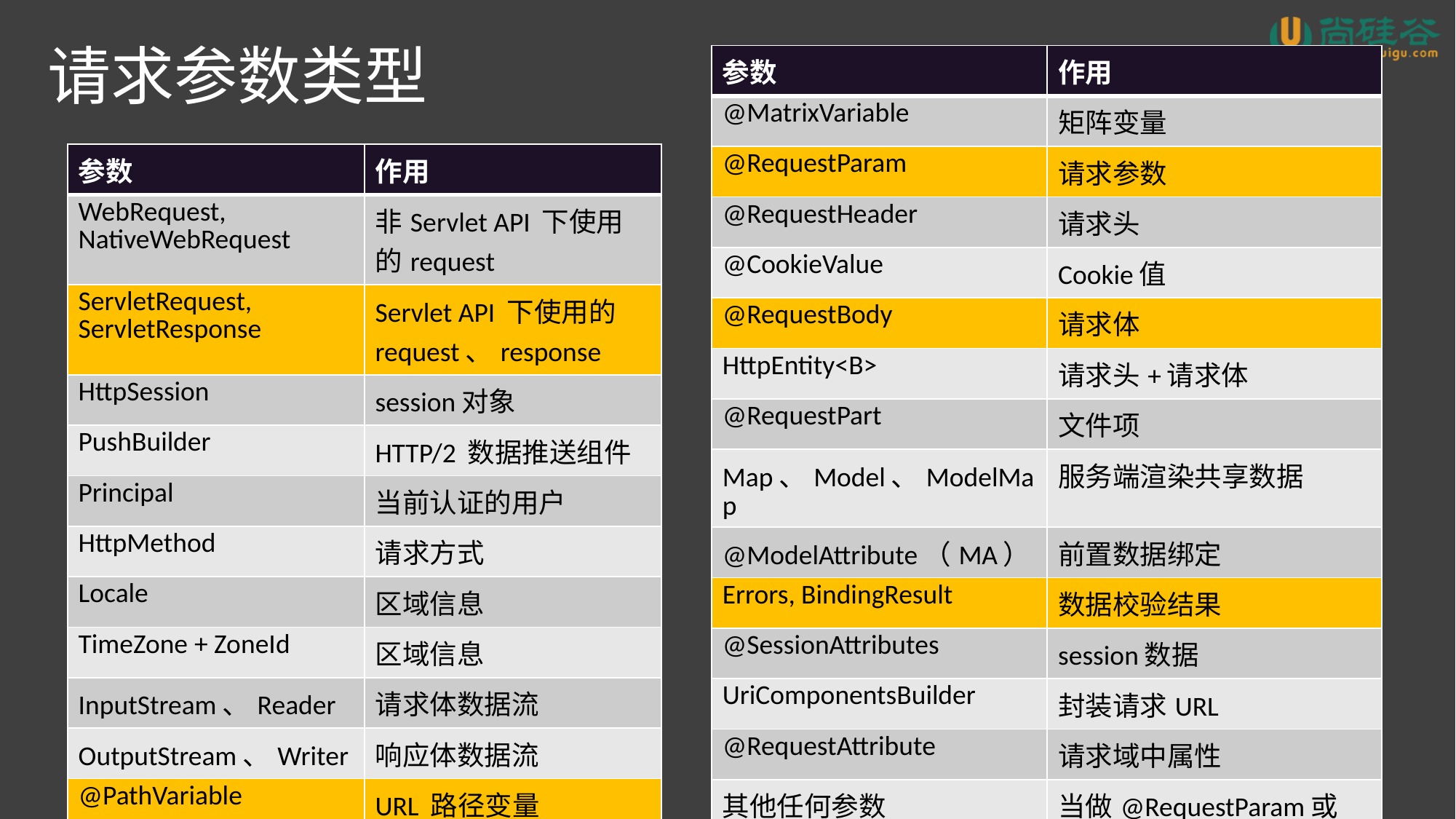

# 请求参数类型
| 参数 | 作用 |
| --- | --- |
| @MatrixVariable | 矩阵变量 |
| @RequestParam | 请求参数 |
| @RequestHeader | 请求头 |
| @CookieValue | Cookie值 |
| @RequestBody | 请求体 |
| HttpEntity<B> | 请求头+请求体 |
| @RequestPart | 文件项 |
| Map、Model、ModelMap | 服务端渲染共享数据 |
| @ModelAttribute（MA） | 前置数据绑定 |
| Errors, BindingResult | 数据校验结果 |
| @SessionAttributes | session数据 |
| UriComponentsBuilder | 封装请求URL |
| @RequestAttribute | 请求域中属性 |
| 其他任何参数 | 当做@RequestParam或MA |
| 参数 | 作用 |
| --- | --- |
| WebRequest, NativeWebRequest | 非Servlet API 下使用的request |
| ServletRequest, ServletResponse | Servlet API 下使用的request、response |
| HttpSession | session对象 |
| PushBuilder | HTTP/2 数据推送组件 |
| Principal | 当前认证的用户 |
| HttpMethod | 请求方式 |
| Locale | 区域信息 |
| TimeZone + ZoneId | 区域信息 |
| InputStream、Reader | 请求体数据流 |
| OutputStream、Writer | 响应体数据流 |
| @PathVariable | URL 路径变量 |